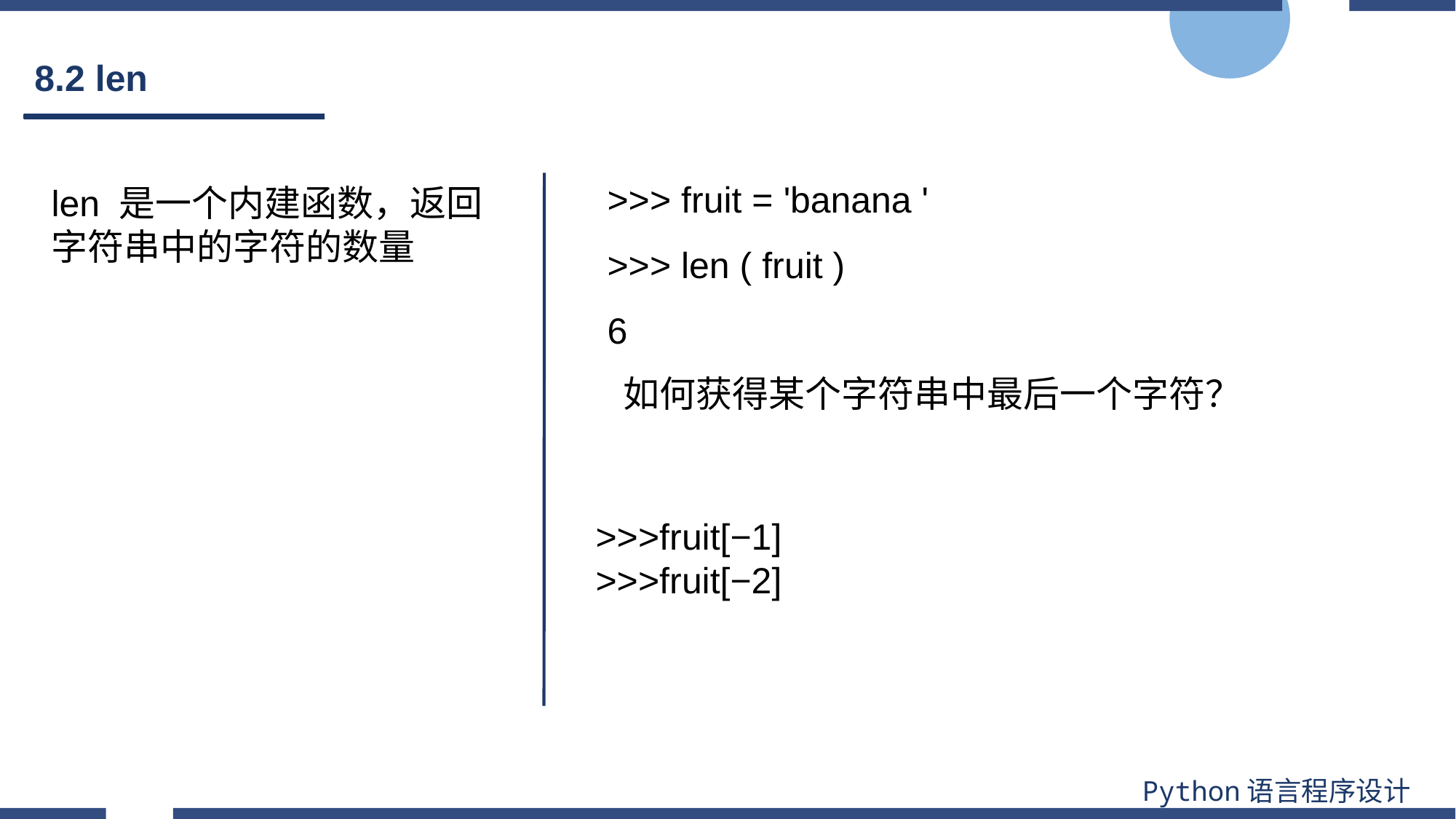

# 8.2 len
>>> fruit = 'banana '
>>> len ( fruit )
6
len 是一个内建函数，返回字符串中的字符的数量
如何获得某个字符串中最后一个字符？
>>>fruit[−1]
>>>fruit[−2]